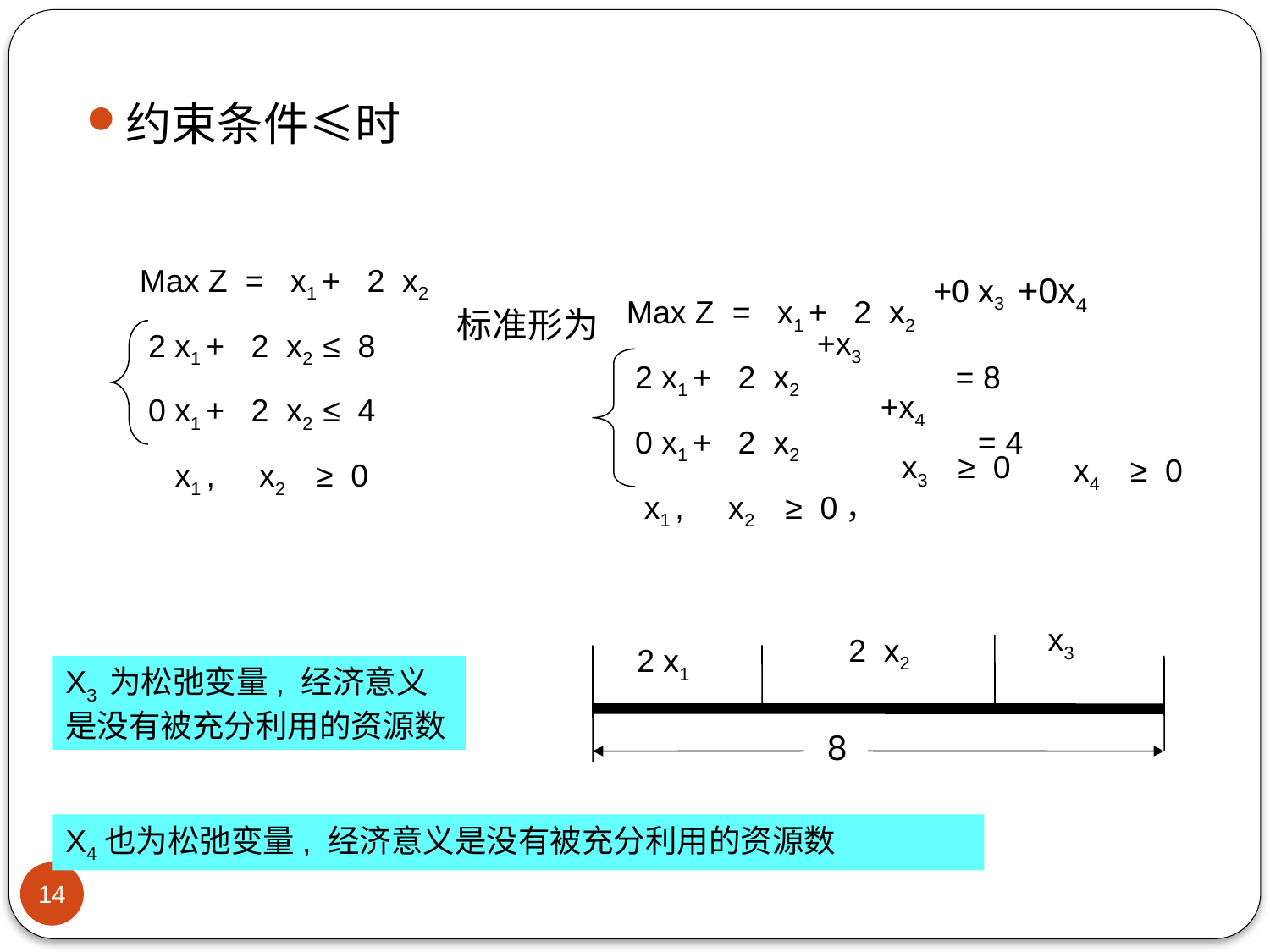

约束条件≤时

Max Z  =   x1 +   2  x2
 2 x1 +   2  x2  ≤  8
 0 x1 +   2  x2  ≤  4
    x1 ,     x2      ≥  0
+0x4
Max Z  =   x1 +   2  x2
 2 x1 +   2  x2                              = 8
 0 x1 +   2  x2                     = 4
  x1 ,     x2      ≥  0，
+0 x3
标准形为
+x3

+x4
x3      ≥  0
x4      ≥  0
 x3
2  x2
2 x1

X3 为松弛变量, 经济意义是没有被充分利用的资源数

8

X4也为松弛变量, 经济意义是没有被充分利用的资源数
14